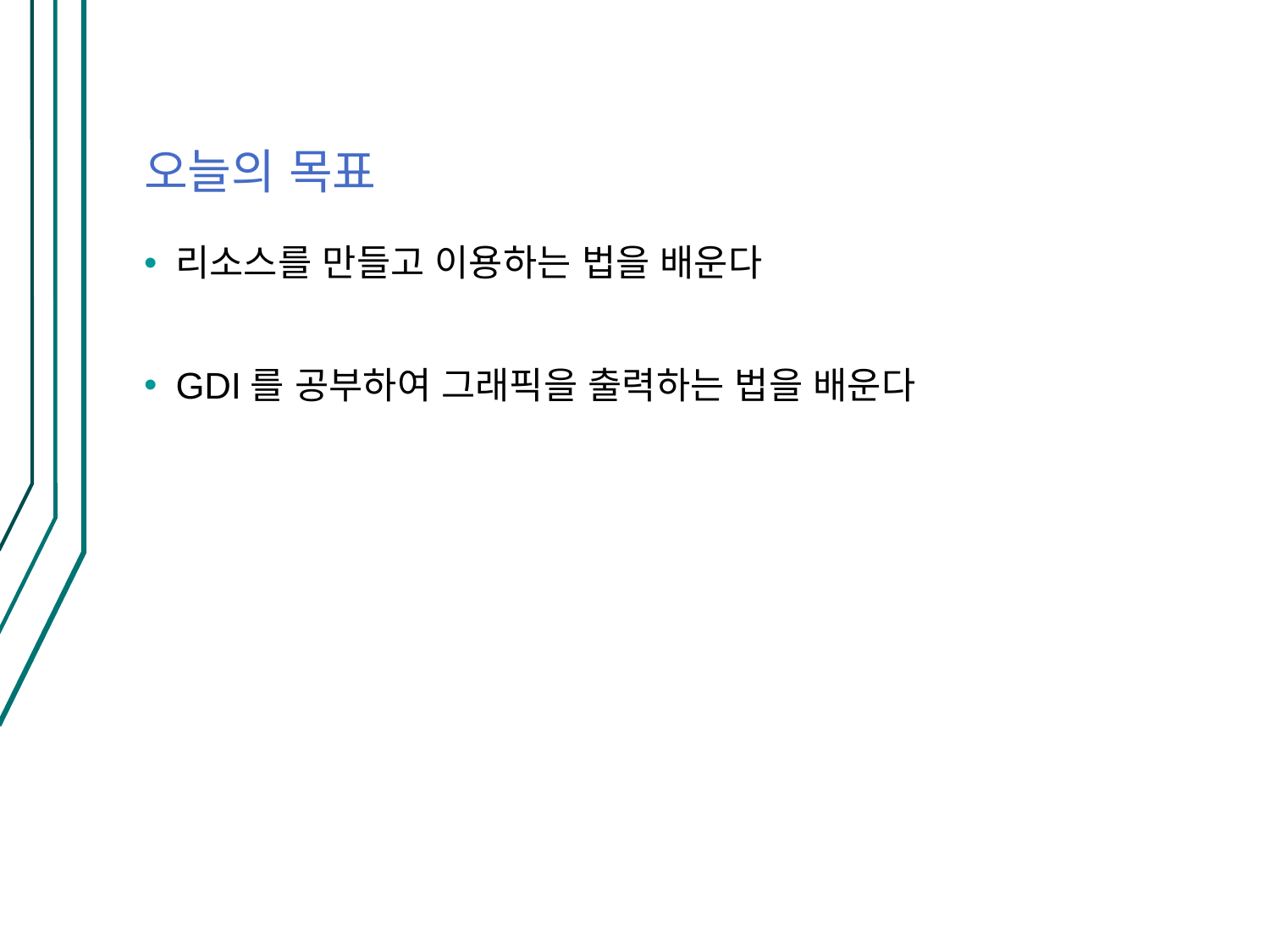

# 오늘의 목표
리소스를 만들고 이용하는 법을 배운다

GDI를 공부하여 그래픽을 출력하는 법을 배운다